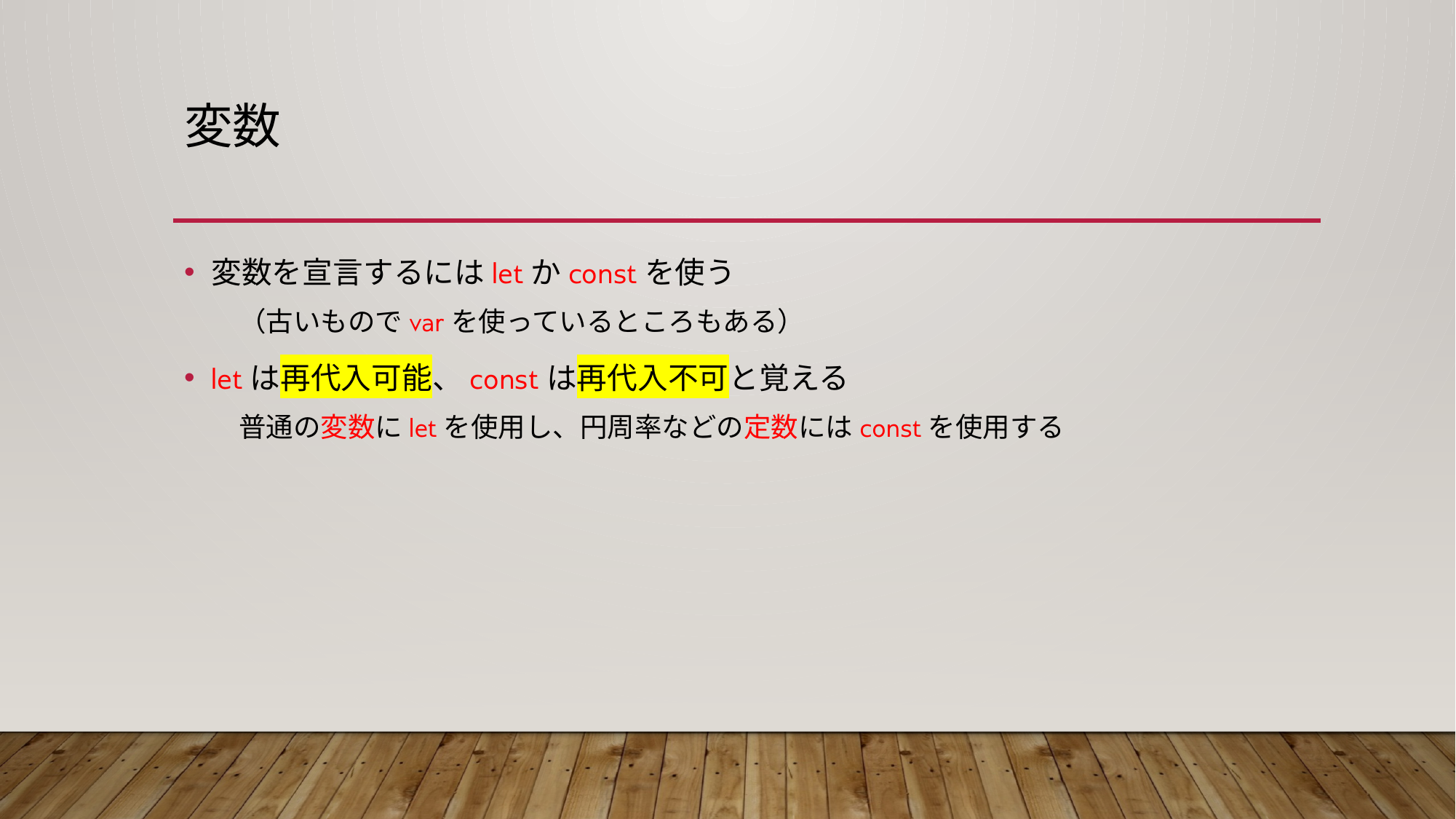

# 変数
変数を宣言するにはletかconstを使う
（古いものでvarを使っているところもある）
letは再代入可能、constは再代入不可と覚える
普通の変数にletを使用し、円周率などの定数にはconstを使用する